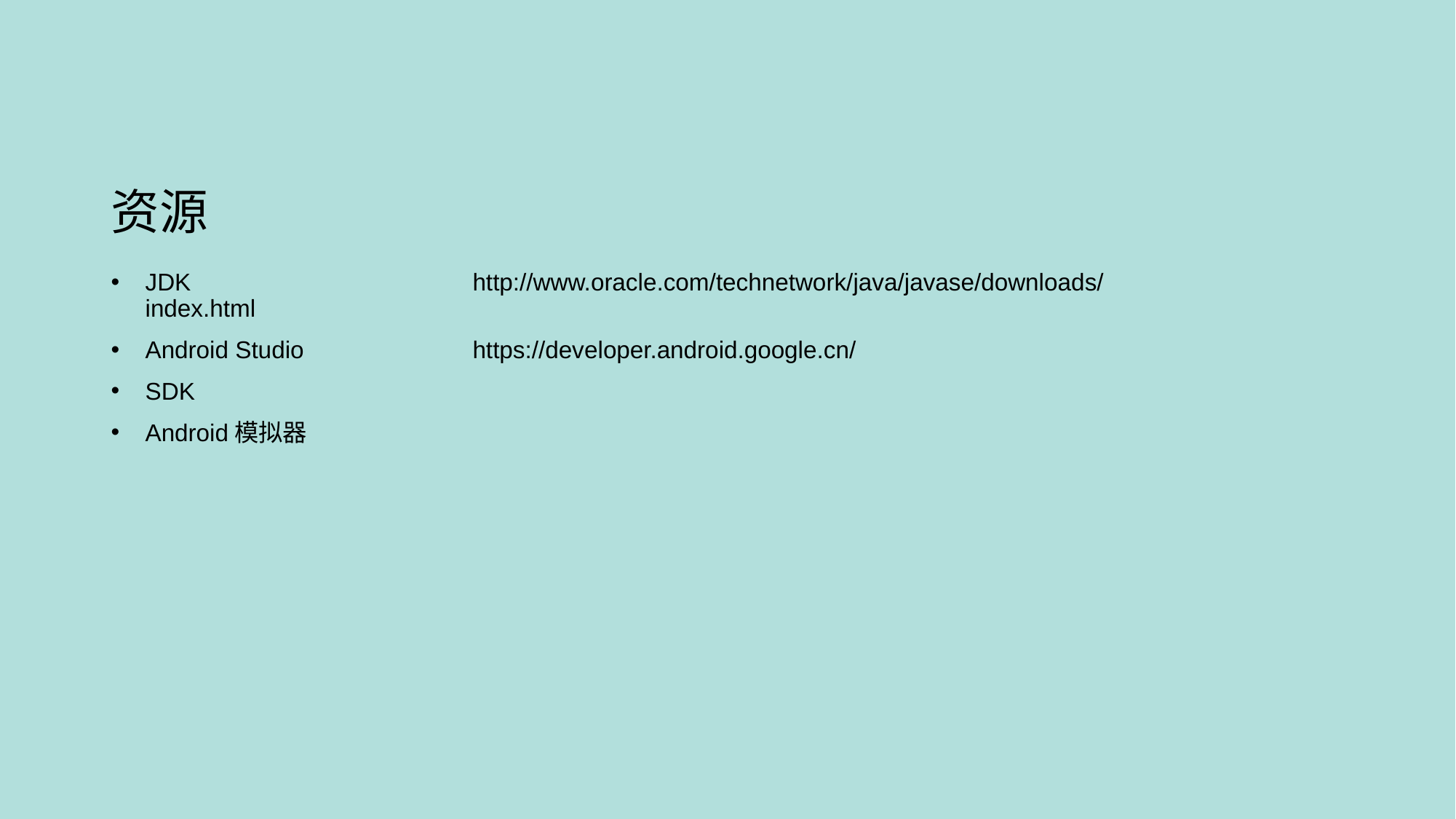

# 资源
JDK			http://www.oracle.com/technetwork/java/javase/downloads/index.html
Android Studio		https://developer.android.google.cn/
SDK
Android模拟器